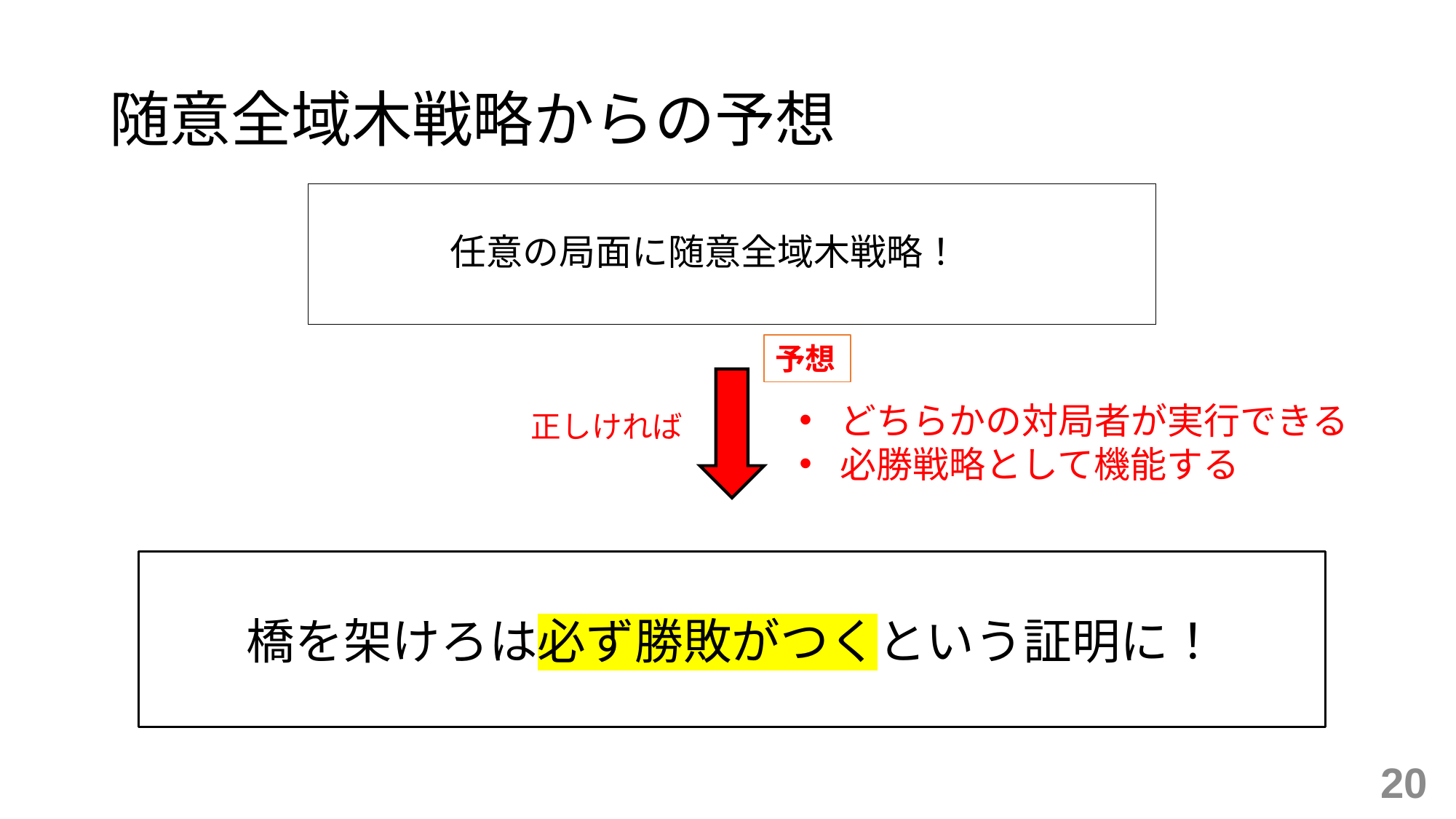

# 随意全域木戦略からの予想
任意の局面に随意全域木戦略！
予想

どちらかの対局者が実行できる
必勝戦略として機能する

正しければ
橋を架けろは必ず勝敗がつくという証明に！
20